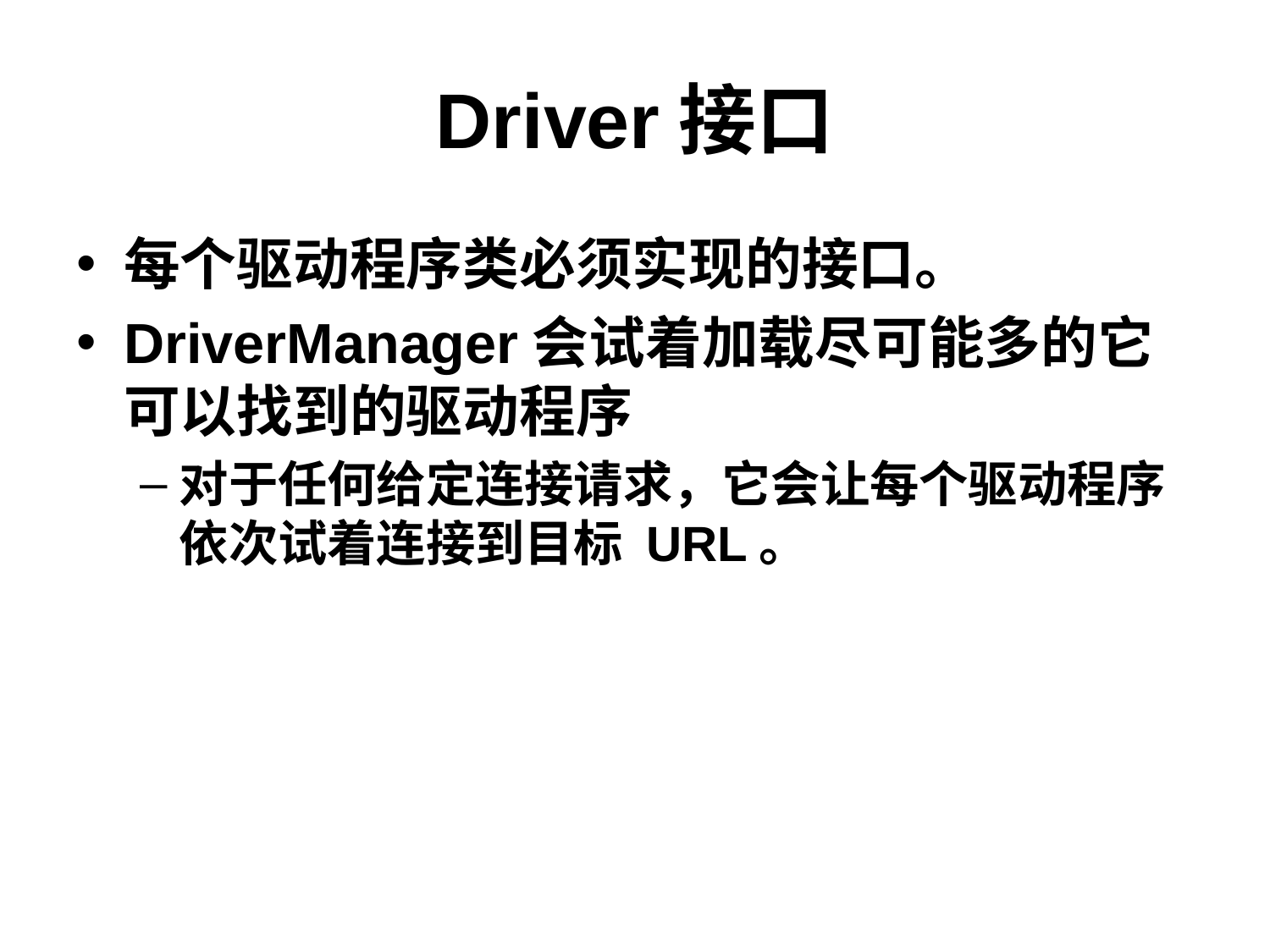

# Driver接口
每个驱动程序类必须实现的接口。
DriverManager会试着加载尽可能多的它可以找到的驱动程序
对于任何给定连接请求，它会让每个驱动程序依次试着连接到目标 URL。